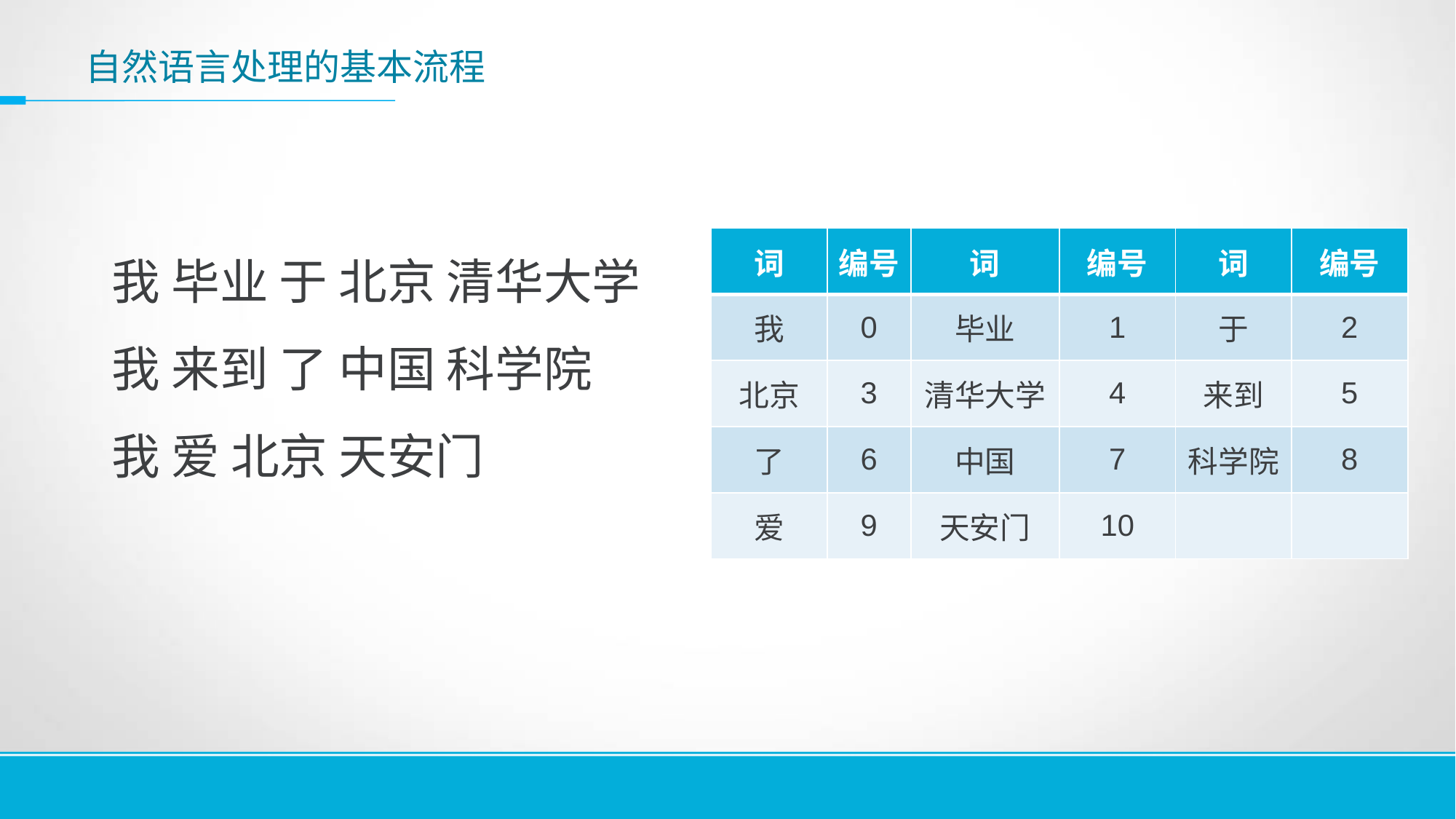

# 自然语言处理的基本流程
我 毕业 于 北京 清华大学
我 来到 了 中国 科学院
我 爱 北京 天安门
| 词 | 编号 | 词 | 编号 | 词 | 编号 |
| --- | --- | --- | --- | --- | --- |
| 我 | 0 | 毕业 | 1 | 于 | 2 |
| 北京 | 3 | 清华大学 | 4 | 来到 | 5 |
| 了 | 6 | 中国 | 7 | 科学院 | 8 |
| 爱 | 9 | 天安门 | 10 |  |  |